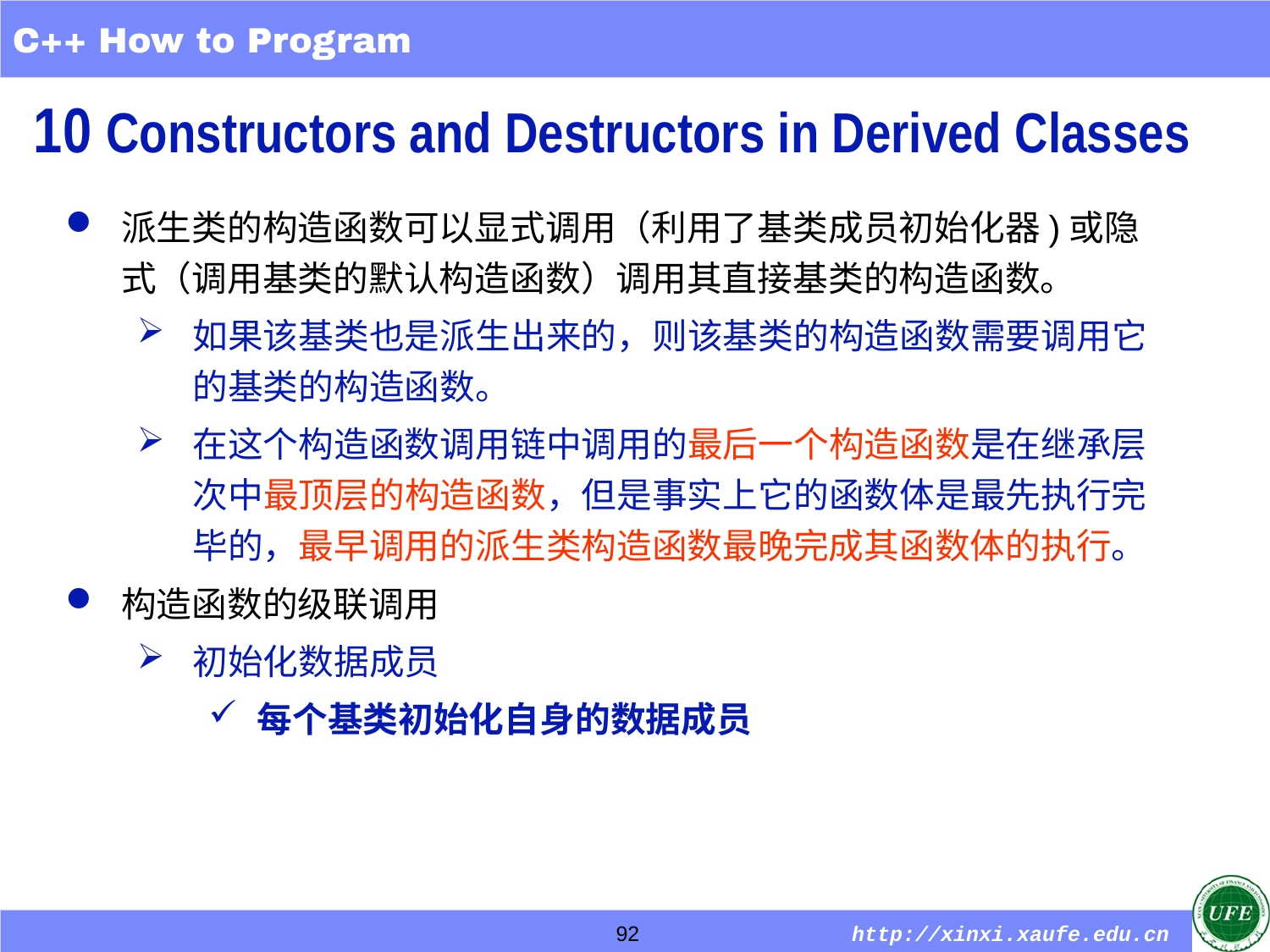

10 Constructors and Destructors in Derived Classes
派生类的构造函数可以显式调用（利用了基类成员初始化器)或隐式（调用基类的默认构造函数）调用其直接基类的构造函数。
如果该基类也是派生出来的，则该基类的构造函数需要调用它的基类的构造函数。
在这个构造函数调用链中调用的最后一个构造函数是在继承层次中最顶层的构造函数，但是事实上它的函数体是最先执行完毕的，最早调用的派生类构造函数最晚完成其函数体的执行。
构造函数的级联调用
初始化数据成员
每个基类初始化自身的数据成员
92